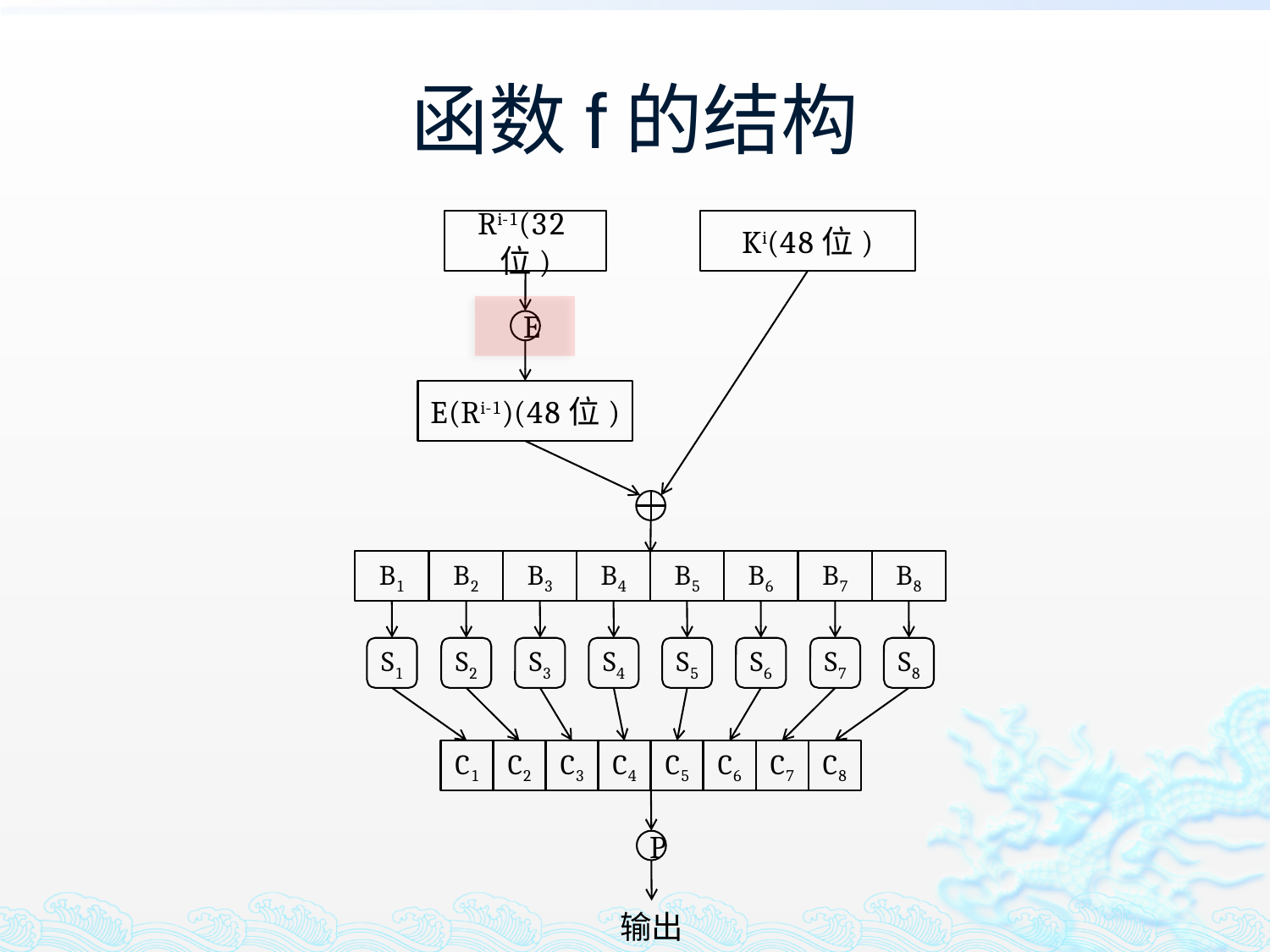

# 函数f的结构
Ri-1(32位)
Ki(48位)
E
E(Ri-1)(48位)

B1
S1
B2
S2
B3
S3
B4
S4
B5
S5
B6
S6
B7
S7
B8
S8
C1
C2
C3
C4
C5
C6
C7
C8
P
输出